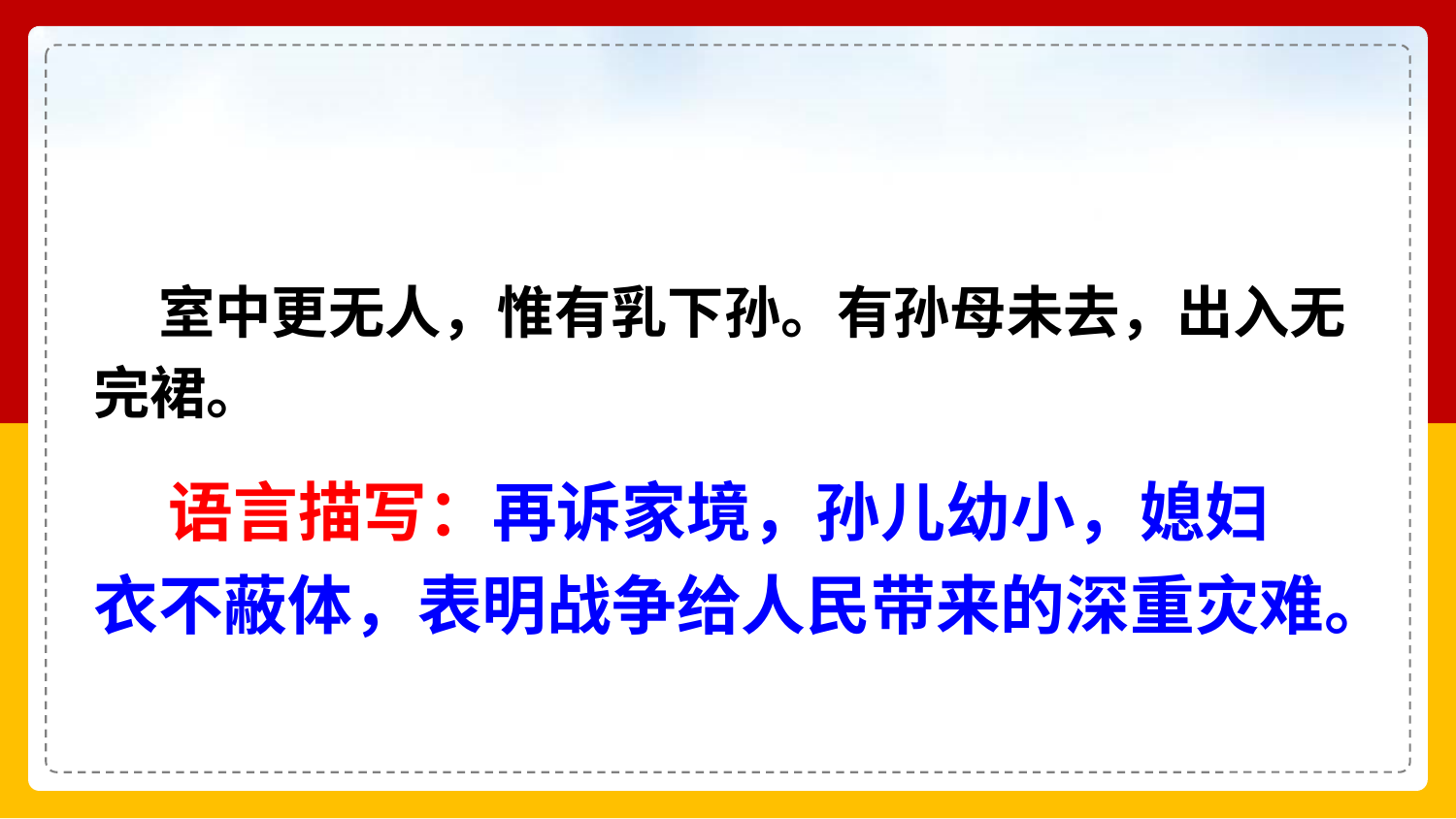

室中更无人，惟有乳下孙。有孙母未去，出入无完裙。
    语言描写：再诉家境，孙儿幼小，媳妇
衣不蔽体，表明战争给人民带来的深重灾难。